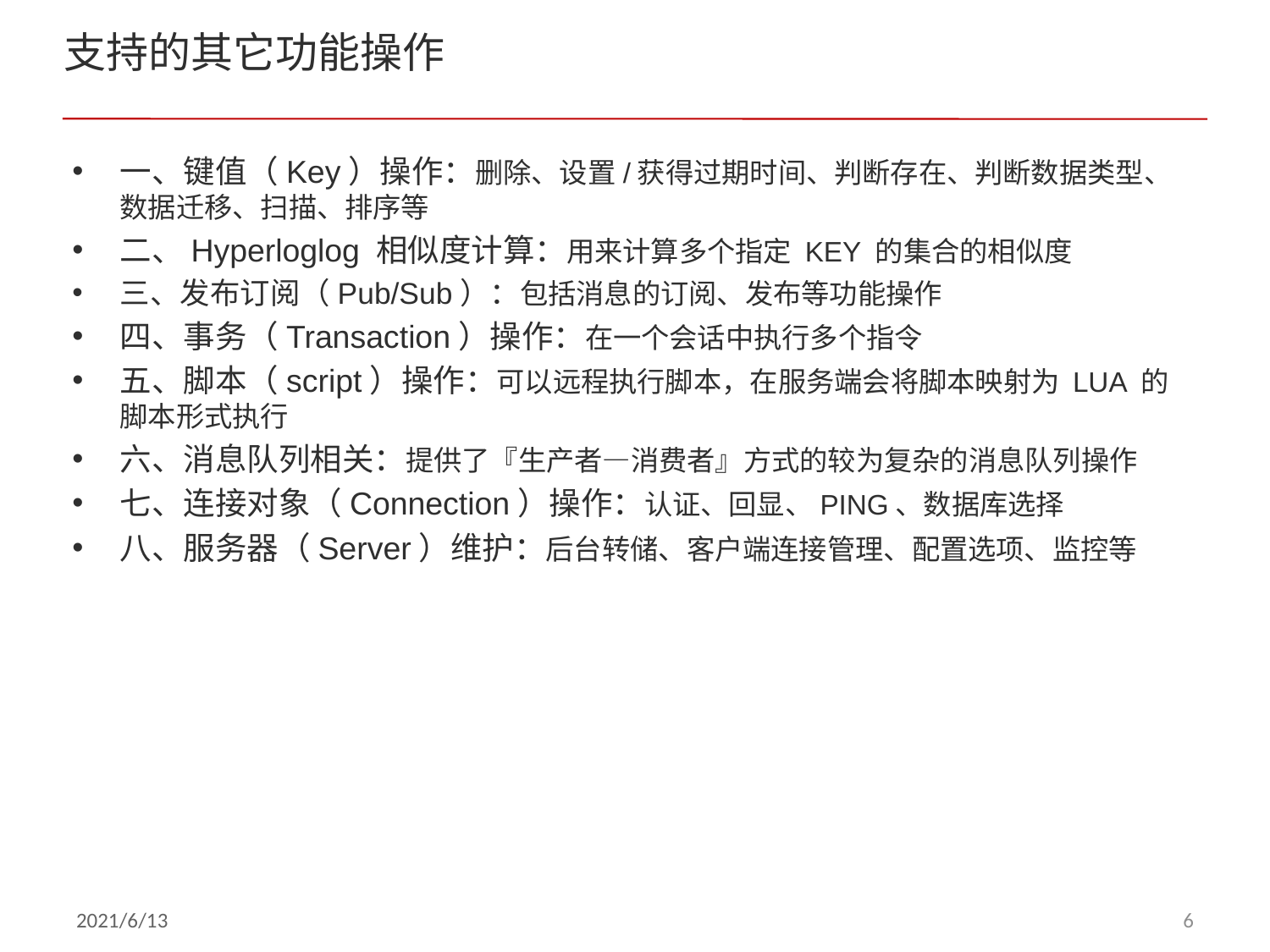

# 支持的其它功能操作
一、键值（Key）操作：删除、设置/获得过期时间、判断存在、判断数据类型、数据迁移、扫描、排序等
二、Hyperloglog 相似度计算：用来计算多个指定 KEY 的集合的相似度
三、发布订阅（Pub/Sub）：包括消息的订阅、发布等功能操作
四、事务（Transaction）操作：在一个会话中执行多个指令
五、脚本（script）操作：可以远程执行脚本，在服务端会将脚本映射为 LUA 的脚本形式执行
六、消息队列相关：提供了『生产者—消费者』方式的较为复杂的消息队列操作
七、连接对象（Connection）操作：认证、回显、PING、数据库选择
八、服务器（Server）维护：后台转储、客户端连接管理、配置选项、监控等